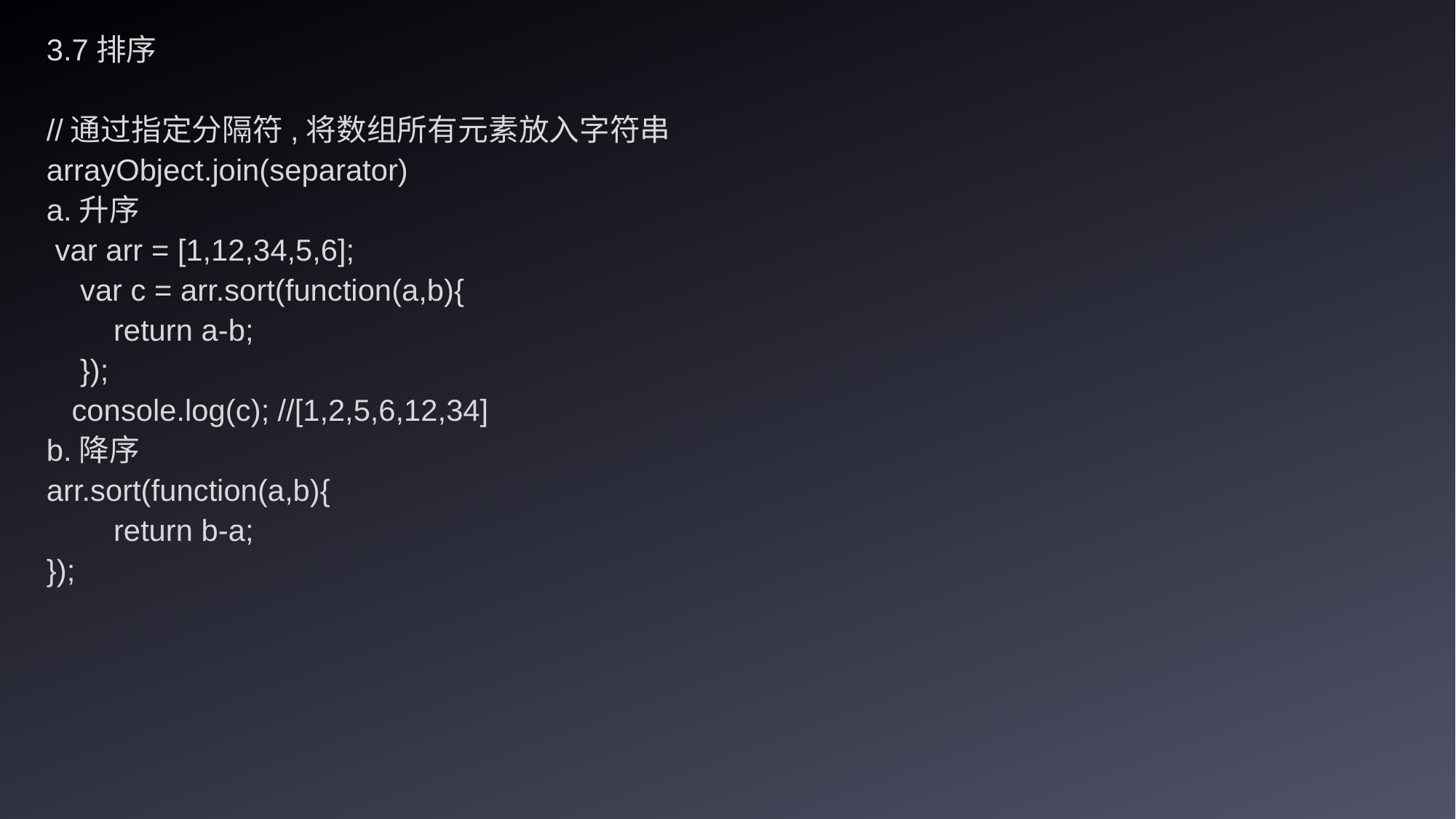

3.7排序

//通过指定分隔符,将数组所有元素放入字符串
arrayObject.join(separator)
a.升序
 var arr = [1,12,34,5,6];
    var c = arr.sort(function(a,b){
        return a-b;
    });
   console.log(c); //[1,2,5,6,12,34]
b.降序
arr.sort(function(a,b){
        return b-a;
});